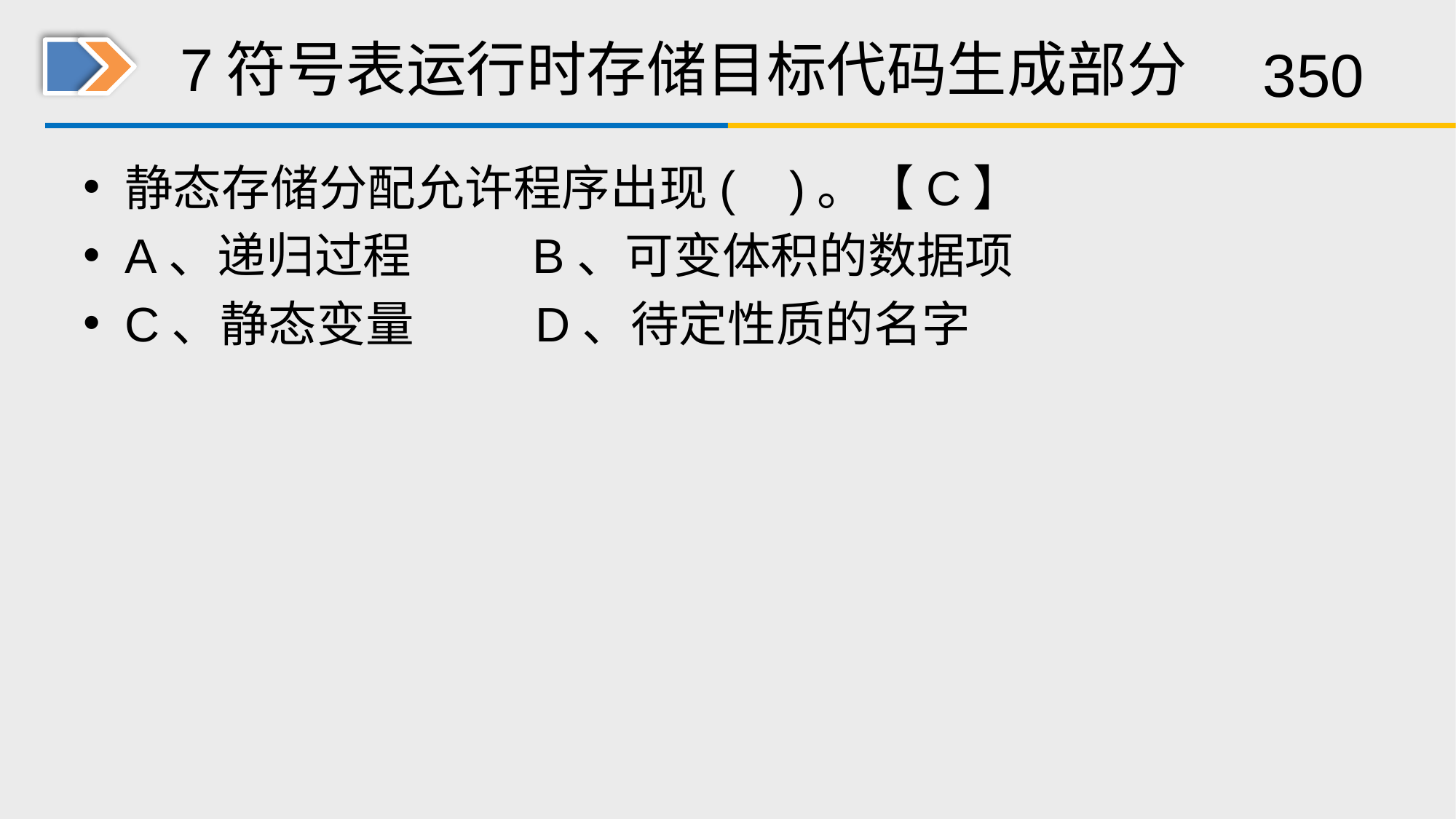

# 7符号表运行时存储目标代码生成部分
350
静态存储分配允许程序出现(    )。【C】
A、递归过程          B、可变体积的数据项
C、静态变量          D、待定性质的名字